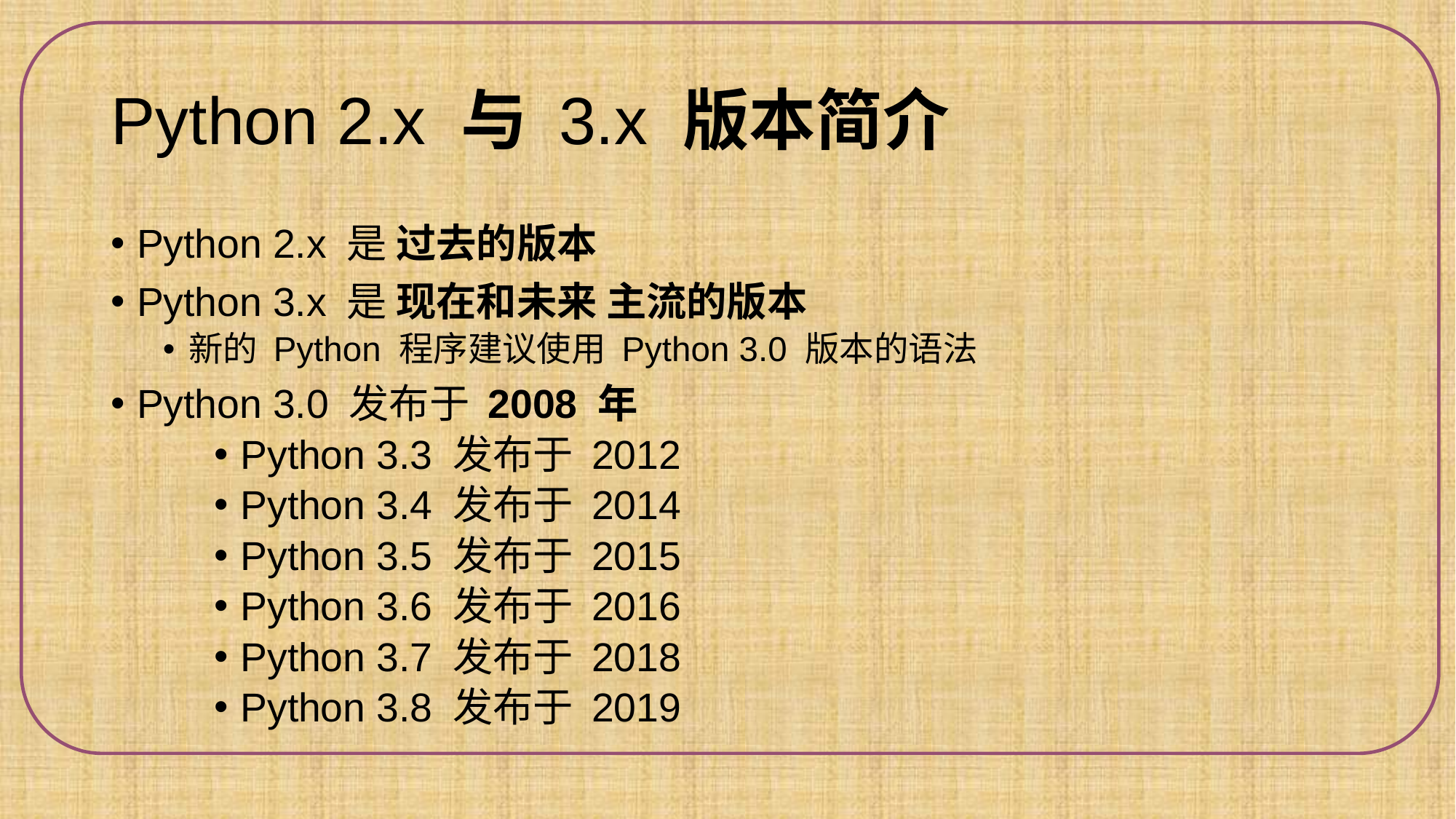

# Python 2.x 与 3​​.x 版本简介
Python 2.x 是 过去的版本
Python 3.x 是 现在和未来 主流的版本
新的 Python 程序建议使用 Python 3.0 版本的语法
Python 3.0 发布于 2008 年
Python 3.3 发布于 2012
Python 3.4 发布于 2014
Python 3.5 发布于 2015
Python 3.6 发布于 2016
Python 3.7 发布于 2018
Python 3.8 发布于 2019